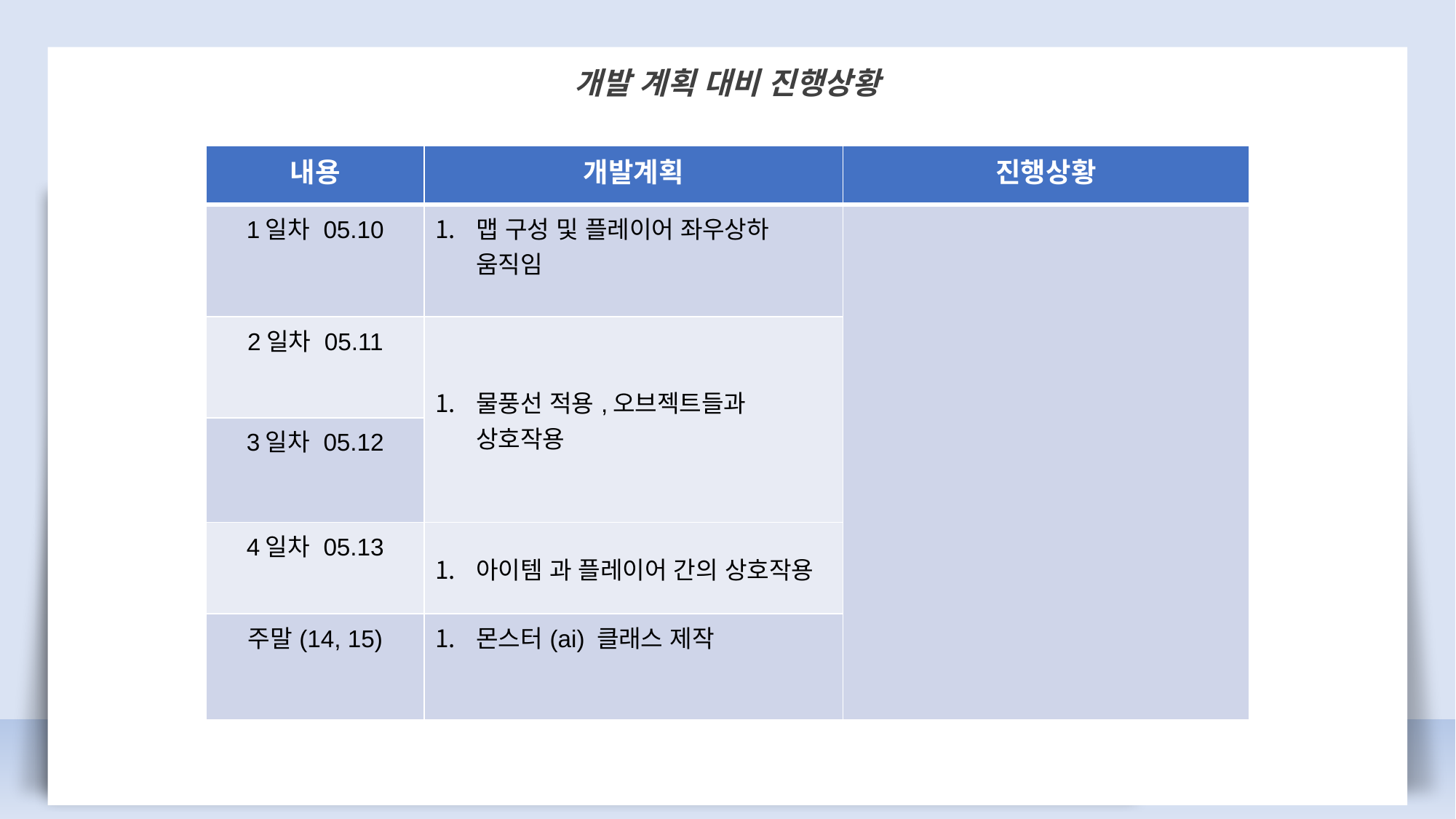

개발 계획 대비 진행상황

| 내용 | 개발계획 | 진행상황 |
| --- | --- | --- |
| 1일차 05.10 | 맵 구성 및 플레이어 좌우상하 움직임 |  |
| 2일차 05.11 | 물풍선 적용,오브젝트들과 상호작용 |  |
| 3일차 05.12 |  | 캐릭터 animation sheets 수집 |
| 4일차 05.13 | 아이템 과 플레이어 간의 상호작용 |  |
| 주말(14, 15) | 몬스터(ai) 클래스 제작 |  |